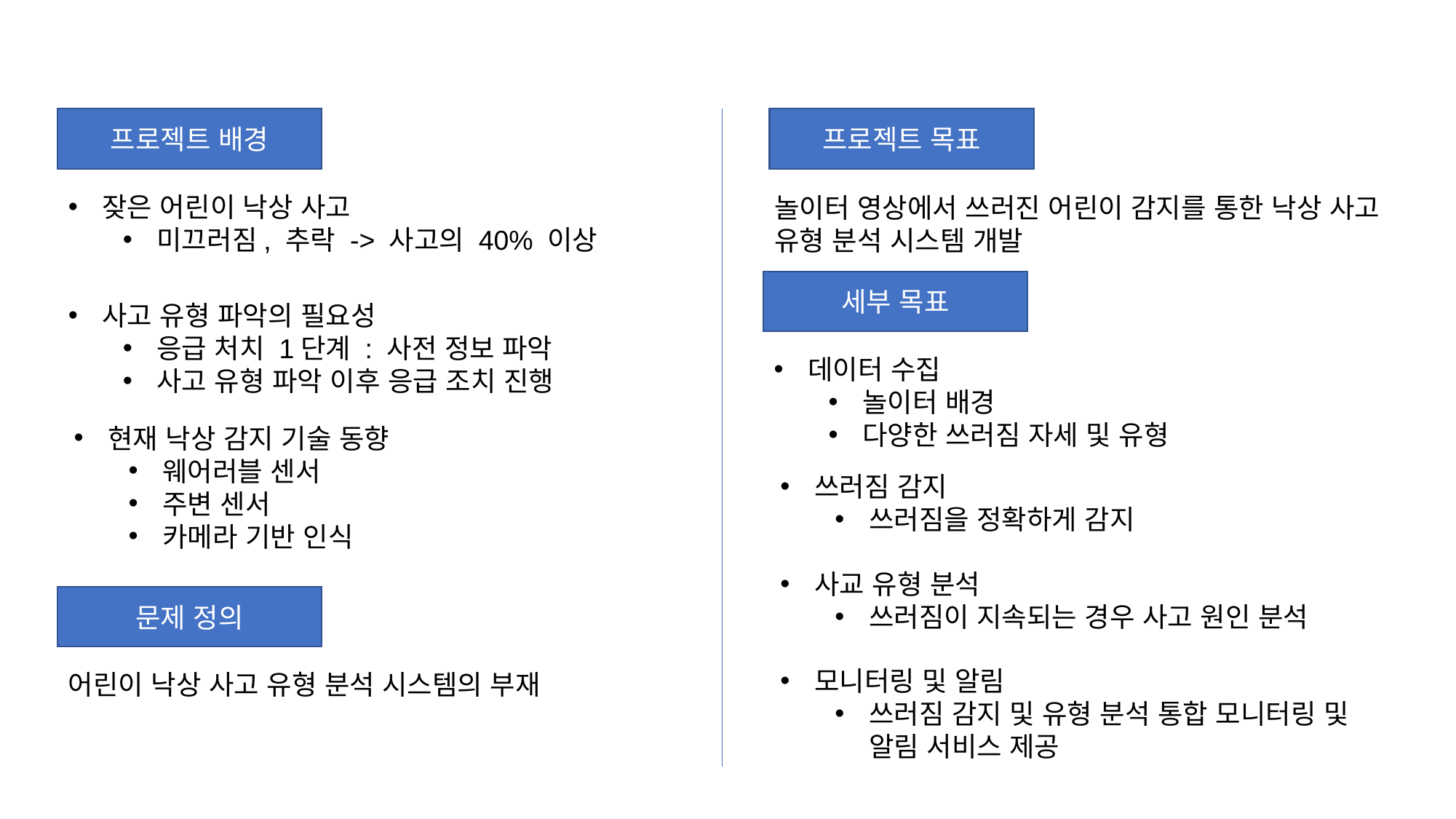

프로젝트 목표
프로젝트 배경
잦은 어린이 낙상 사고
미끄러짐, 추락 -> 사고의 40% 이상

놀이터 영상에서 쓰러진 어린이 감지를 통한 낙상 사고 유형 분석 시스템 개발
세부 목표
사고 유형 파악의 필요성
응급 처치 1단계 : 사전 정보 파악
사고 유형 파악 이후 응급 조치 진행
데이터 수집
놀이터 배경
다양한 쓰러짐 자세 및 유형
현재 낙상 감지 기술 동향
웨어러블 센서
주변 센서
카메라 기반 인식
쓰러짐 감지
쓰러짐을 정확하게 감지
사교 유형 분석
쓰러짐이 지속되는 경우 사고 원인 분석
문제 정의
모니터링 및 알림
쓰러짐 감지 및 유형 분석 통합 모니터링 및 알림 서비스 제공
어린이 낙상 사고 유형 분석 시스템의 부재